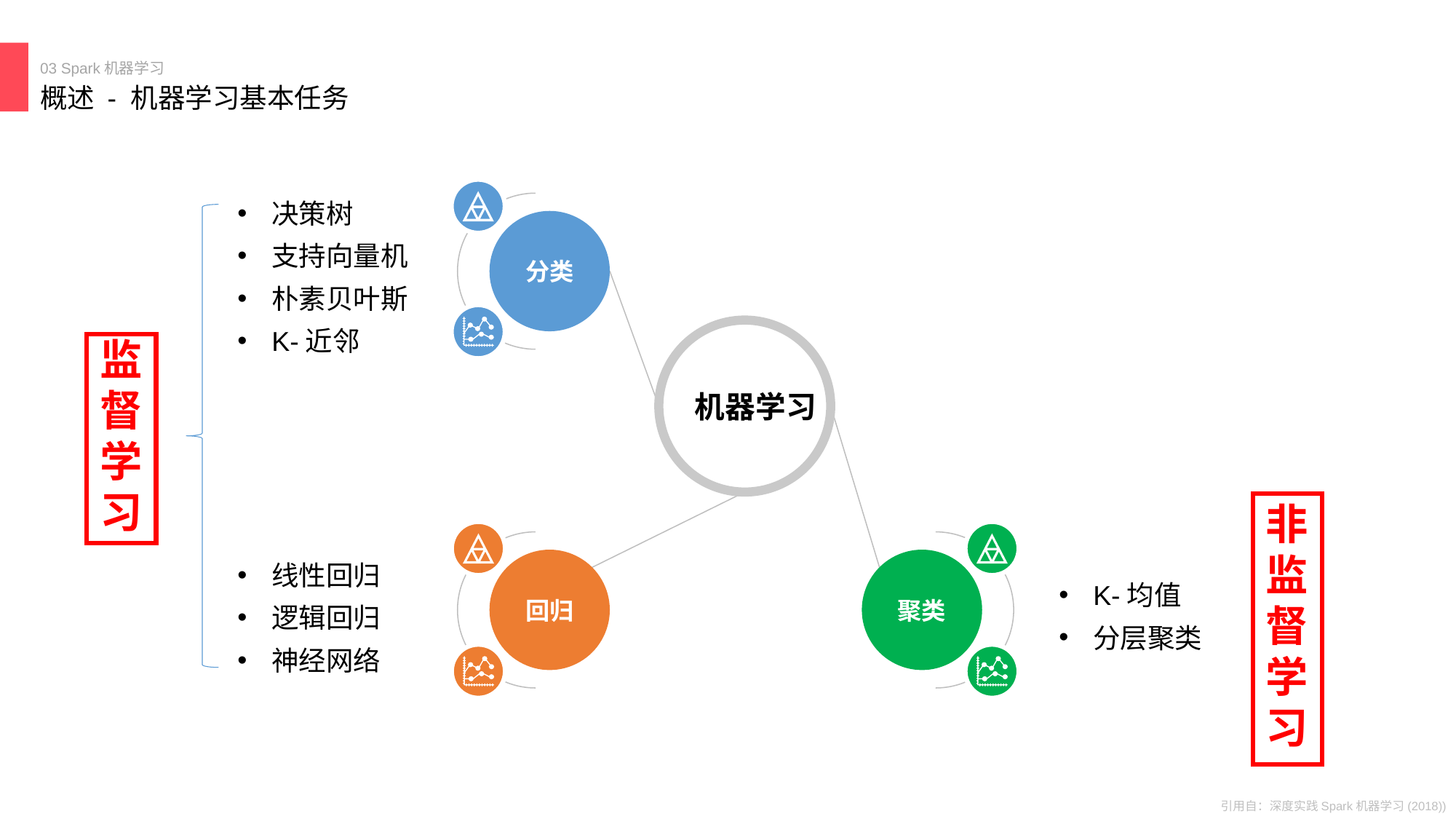

03 Spark机器学习
概述 - 机器学习基本任务

决策树
支持向量机
朴素贝叶斯
K-近邻

分类

机器学习

线性回归
逻辑回归
神经网络
回归
聚类
K-均值
分层聚类

cv
监督学习
cv
非监督学习
引用自：深度实践Spark机器学习(2018))